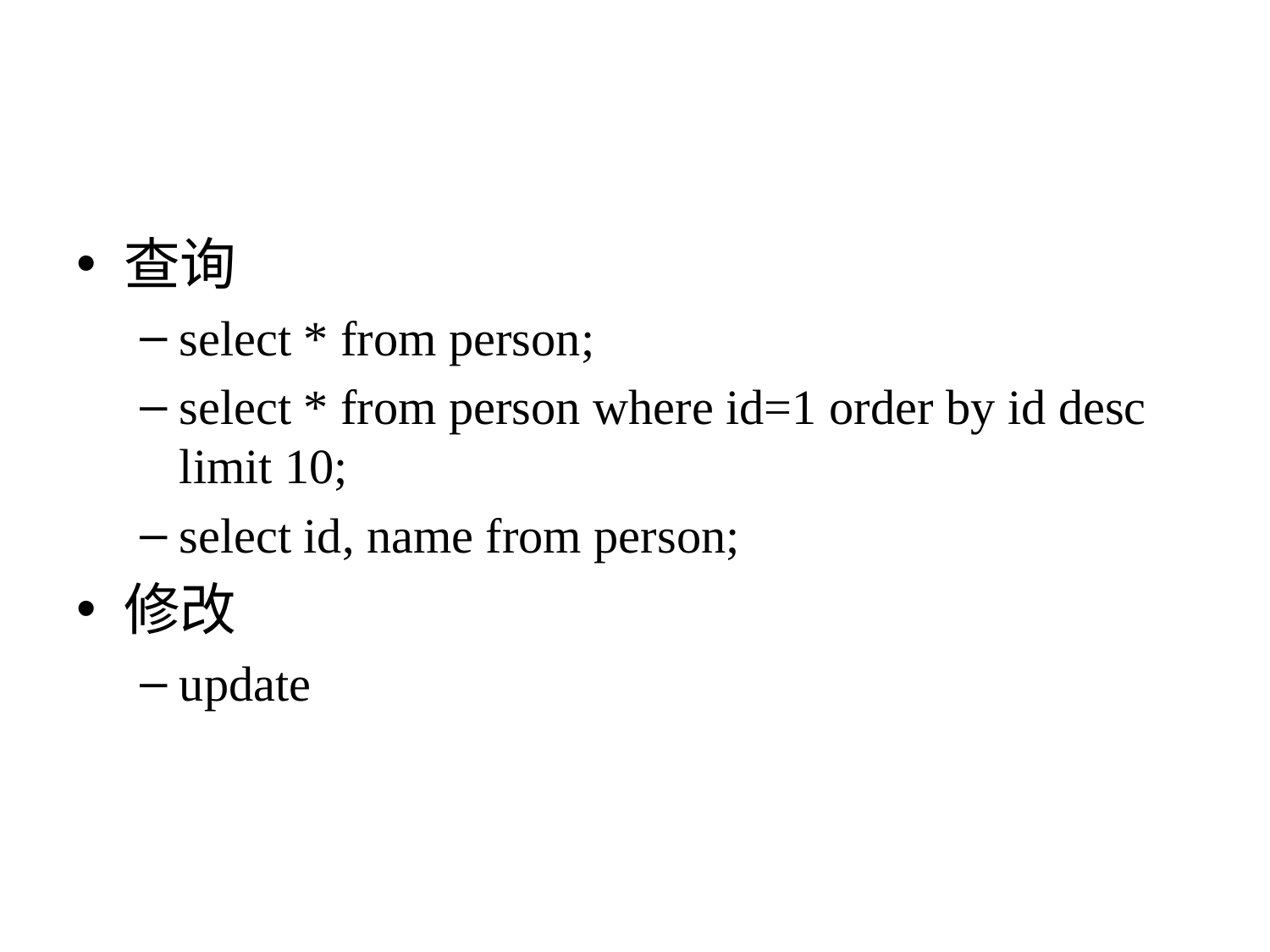

#
查询
select * from person;
select * from person where id=1 order by id desc limit 10;
select id, name from person;
修改
update